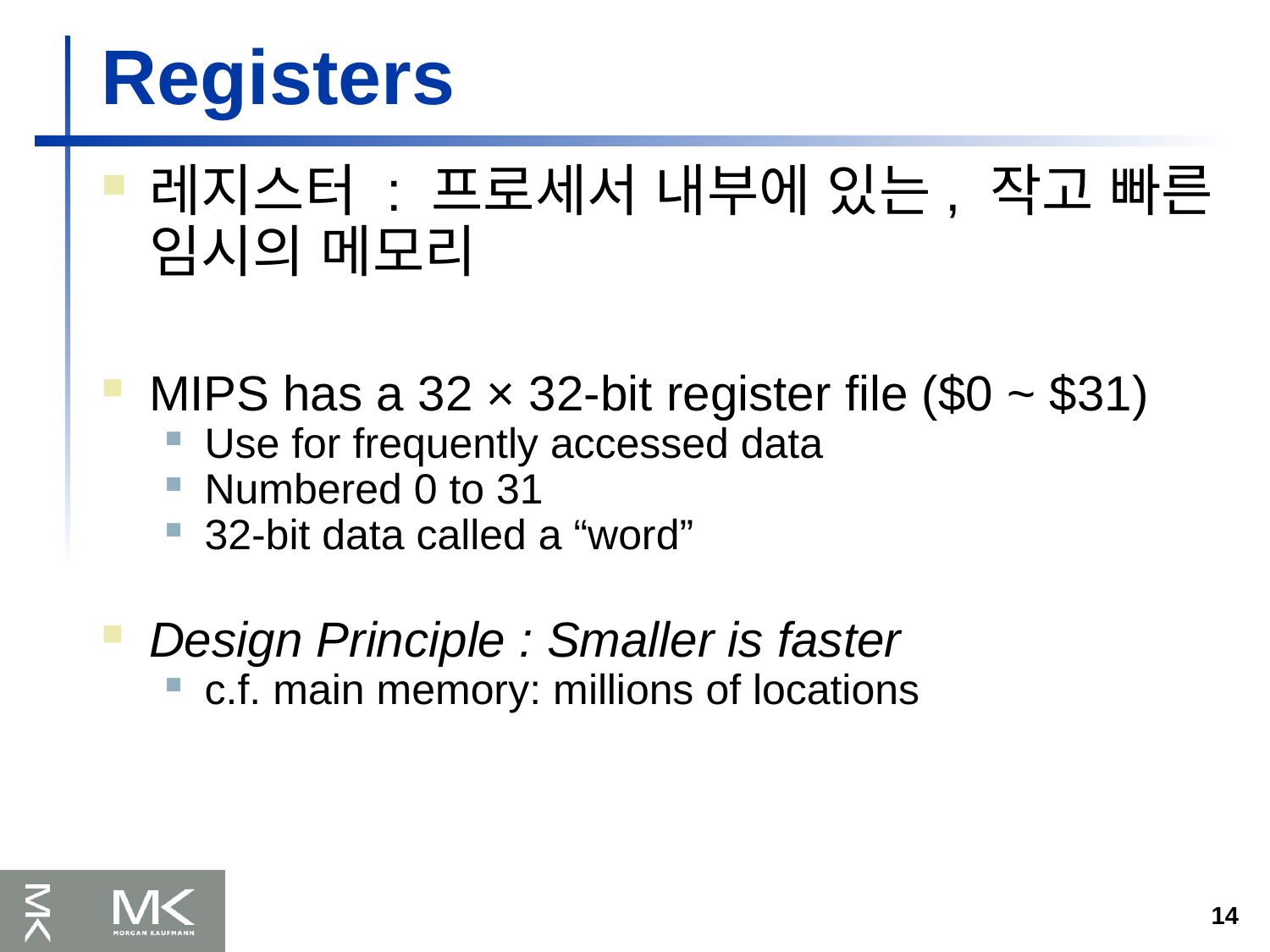

Registers
레지스터 : 프로세서 내부에 있는, 작고 빠른 임시의 메모리

MIPS has a 32 × 32-bit register file ($0 ~ $31)
Use for frequently accessed data
Numbered 0 to 31
32-bit data called a “word”

Design Principle : Smaller is faster
c.f. main memory: millions of locations

14